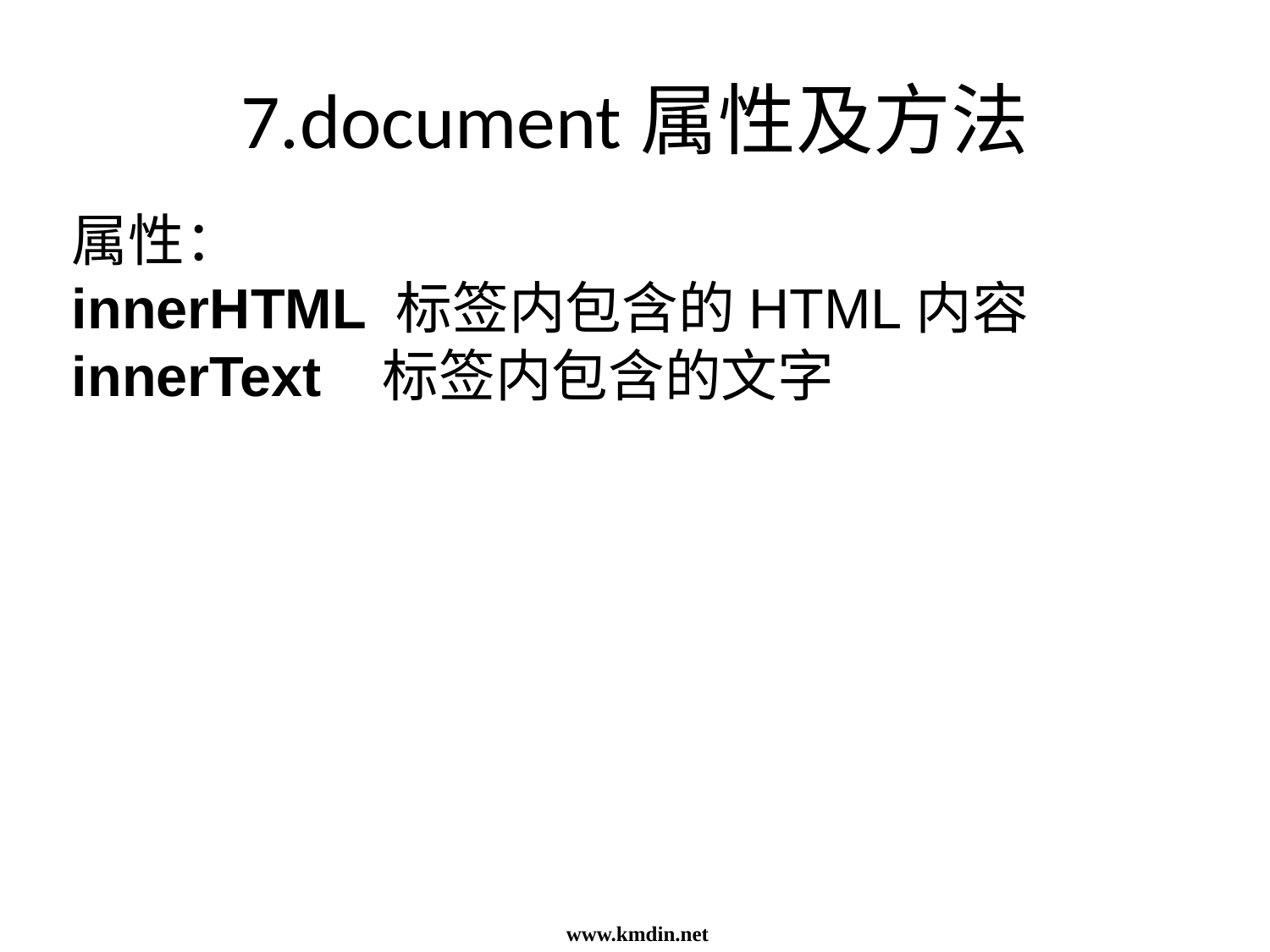

# 7.document属性及方法
属性：
innerHTML 标签内包含的HTML内容
innerText   标签内包含的文字